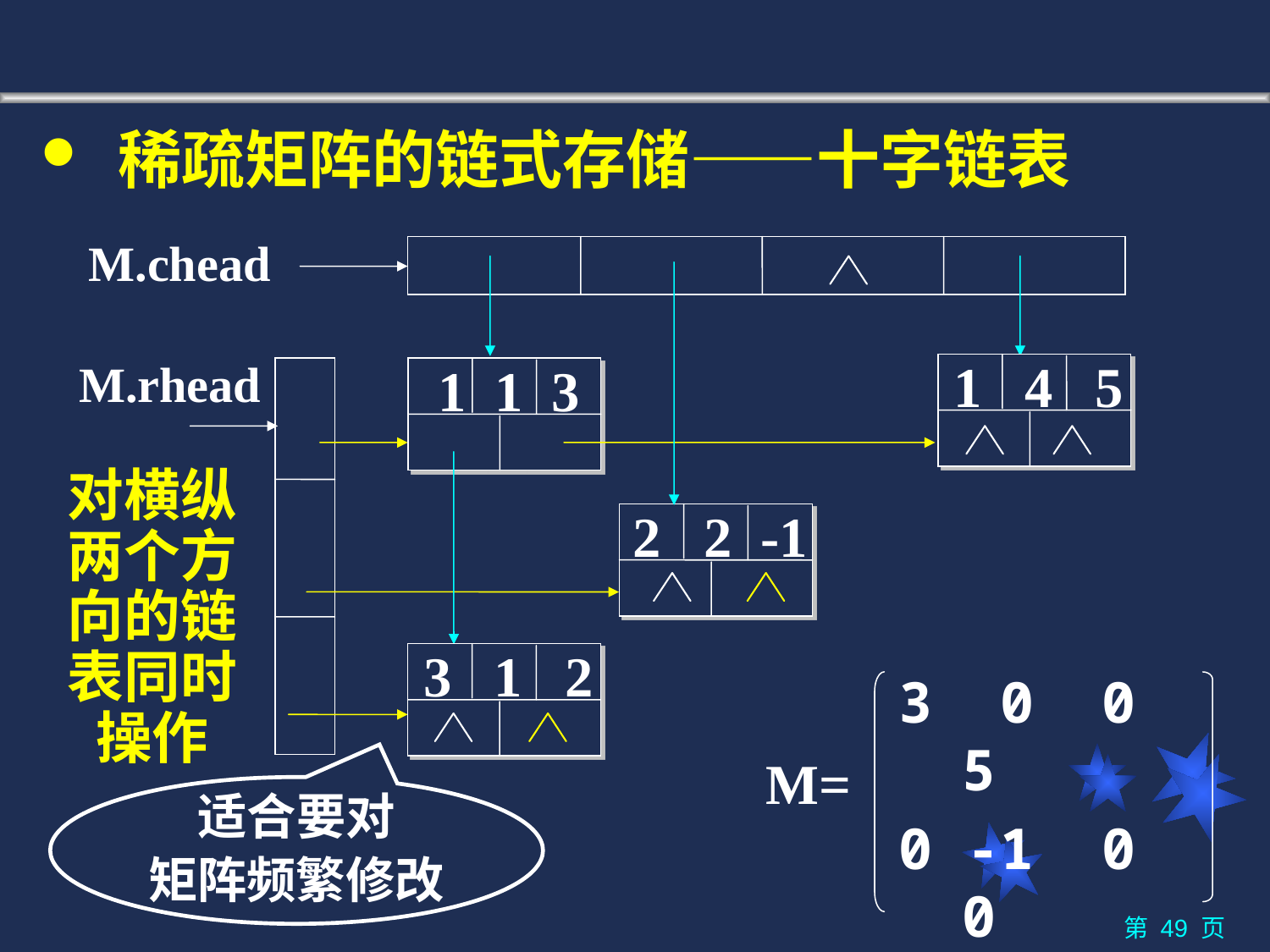

稀疏矩阵的链式存储——十字链表
M.chead

1   4   5

M.rhead
1  1  3

对横纵两个方向的链表同时操作
2   2  -1

3   1   2

3  0  0  5
0 -1  0  0
2  0  0  0

M=

适合要对
矩阵频繁修改
第 49 页